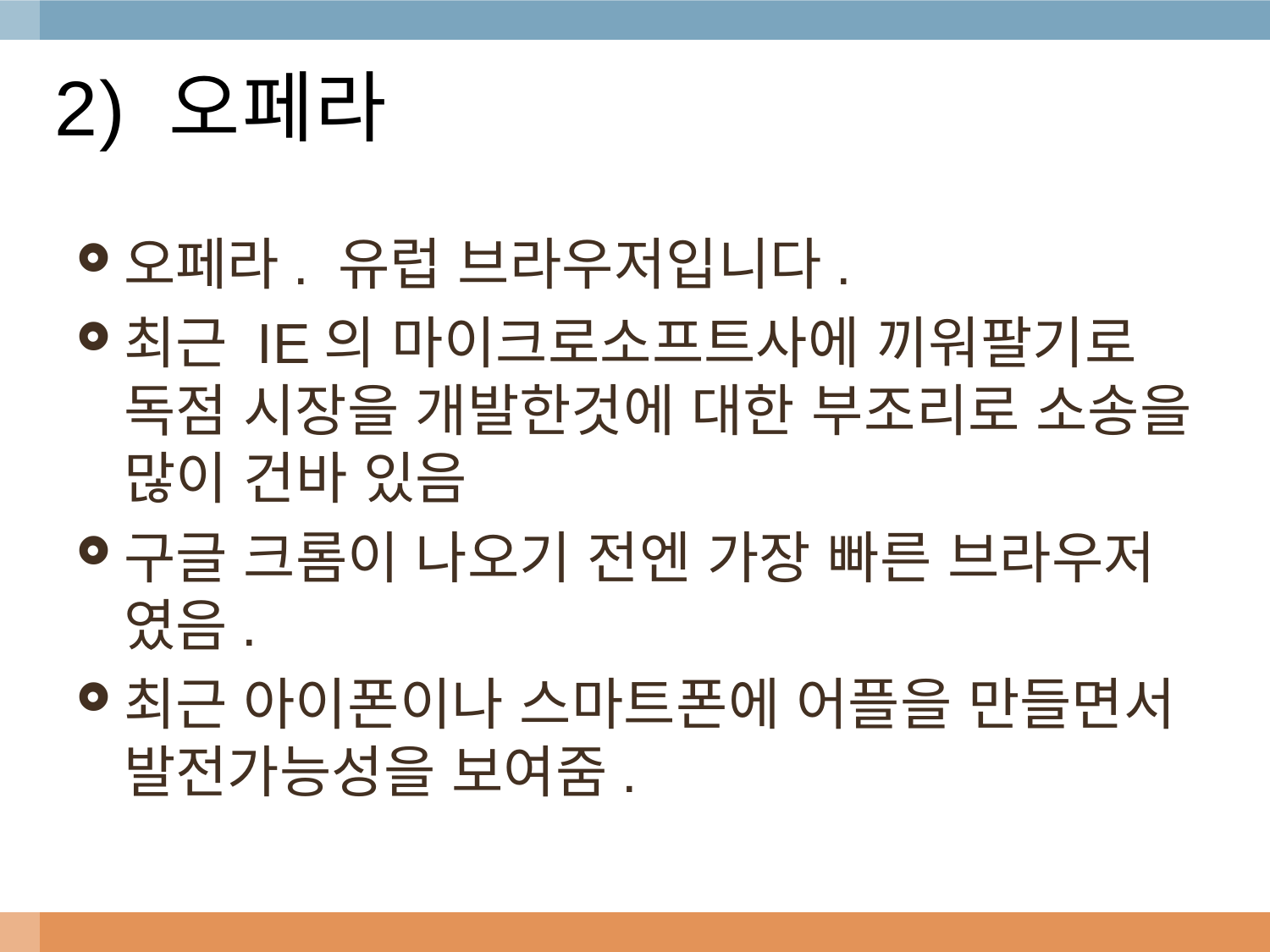

# 2) 오페라
오페라. 유럽 브라우저입니다.
최근 IE의 마이크로소프트사에 끼워팔기로 독점 시장을 개발한것에 대한 부조리로 소송을 많이 건바 있음
구글 크롬이 나오기 전엔 가장 빠른 브라우저 였음.
최근 아이폰이나 스마트폰에 어플을 만들면서 발전가능성을 보여줌.